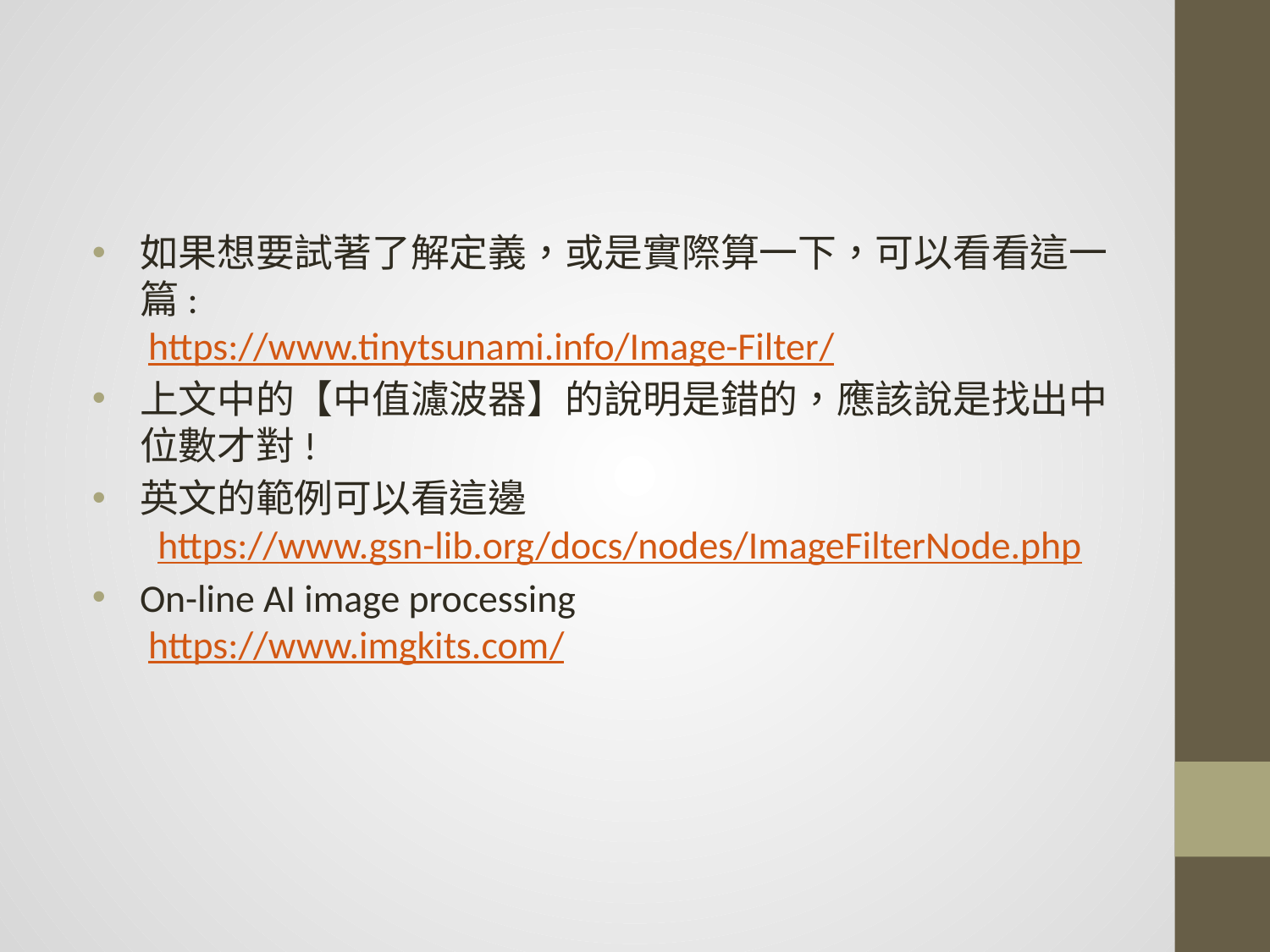

#
如果想要試著了解定義，或是實際算一下，可以看看這一篇:
 https://www.tinytsunami.info/Image-Filter/
上文中的【中值濾波器】的說明是錯的，應該說是找出中位數才對!
英文的範例可以看這邊
 https://www.gsn-lib.org/docs/nodes/ImageFilterNode.php
On-line AI image processing
 https://www.imgkits.com/